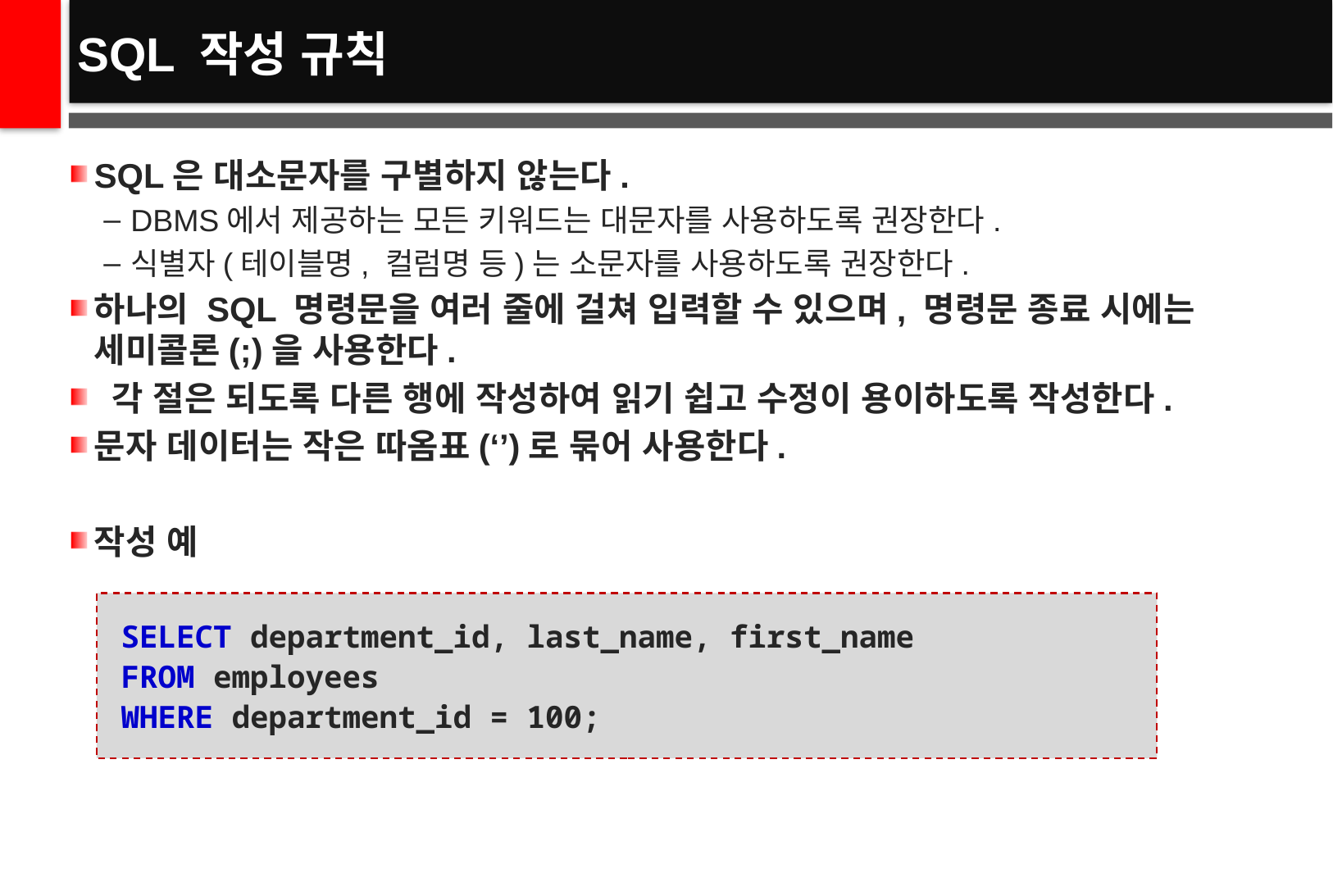

# SQL 작성 규칙
SQL은 대소문자를 구별하지 않는다.
DBMS에서 제공하는 모든 키워드는 대문자를 사용하도록 권장한다.
식별자(테이블명, 컬럼명 등)는 소문자를 사용하도록 권장한다.
하나의 SQL 명령문을 여러 줄에 걸쳐 입력할 수 있으며, 명령문 종료 시에는  세미콜론(;)을 사용한다.
 각 절은 되도록 다른 행에 작성하여 읽기 쉽고 수정이 용이하도록 작성한다.
문자 데이터는 작은 따옴표(‘’)로 묶어 사용한다.

작성 예
SELECT department_id, last_name, first_name
FROM employees
WHERE department_id = 100;